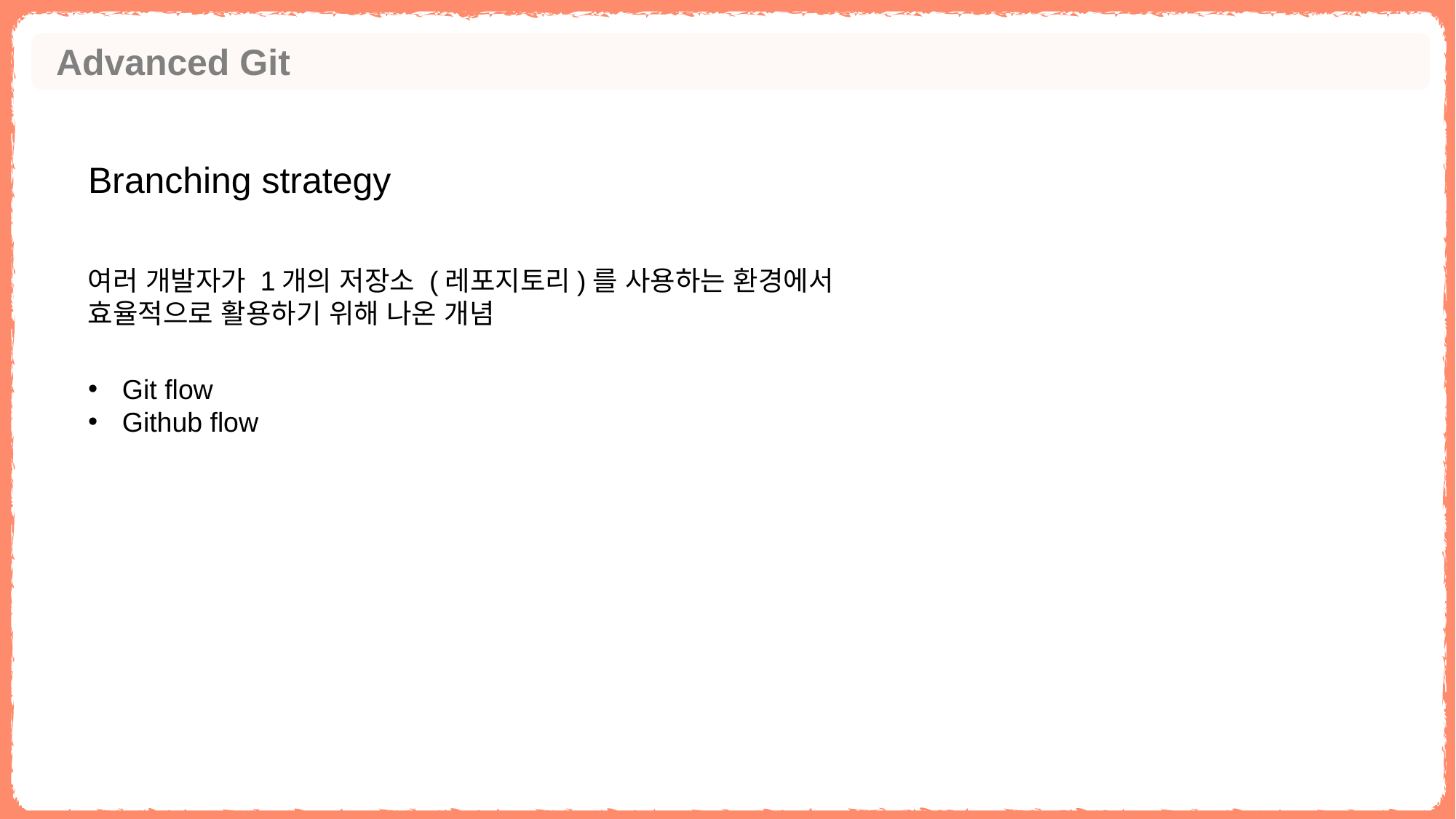

Advanced Git
Branching strategy
여러 개발자가 1개의 저장소 (레포지토리)를 사용하는 환경에서 효율적으로 활용하기 위해 나온 개념
Git flow
Github flow